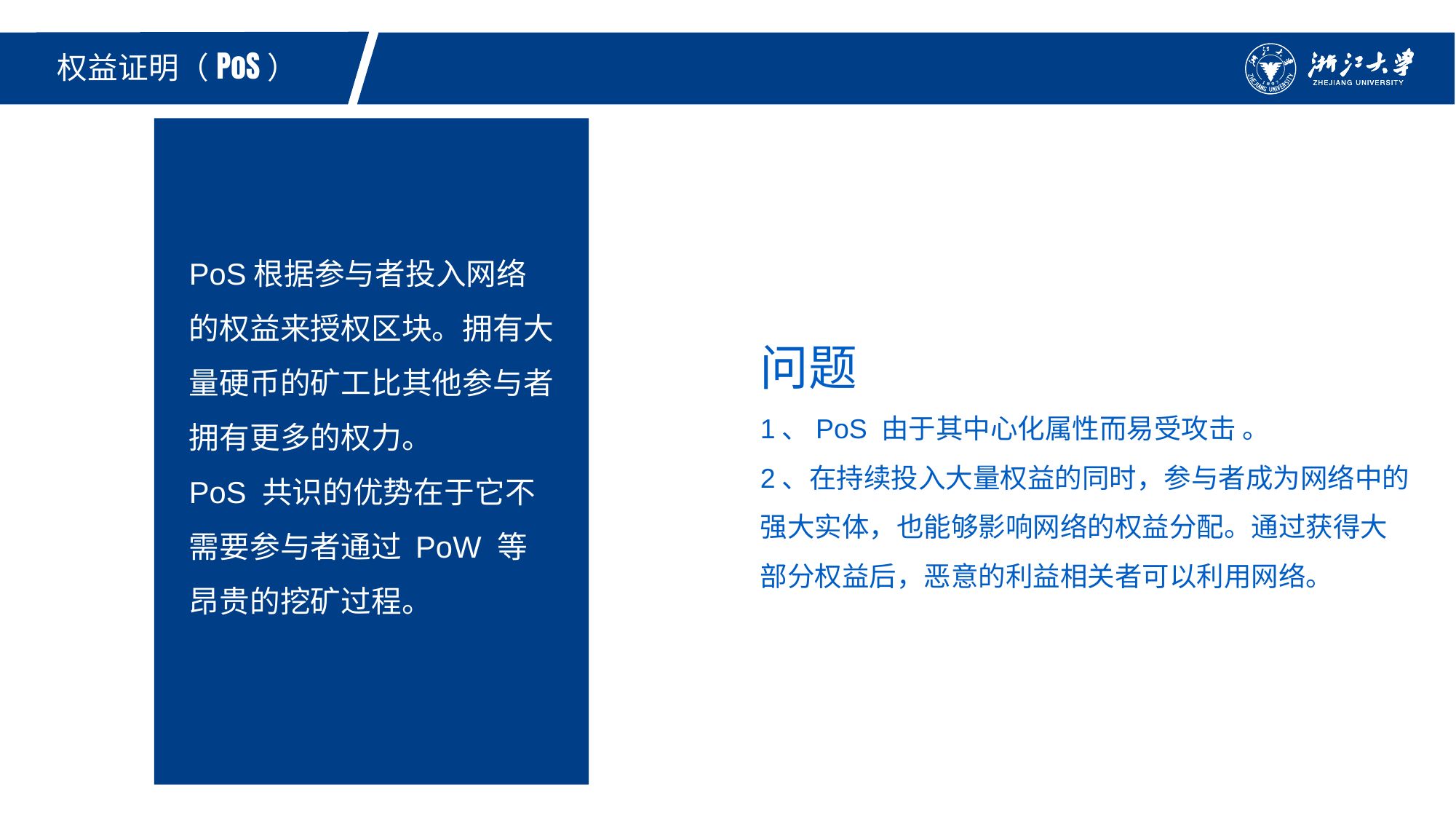

权益证明（PoS）

PoS根据参与者投入网络的权益来授权区块。拥有大量硬币的矿工比其他参与者拥有更多的权力。
PoS 共识的优势在于它不需要参与者通过 PoW 等昂贵的挖矿过程。
问题
1、PoS 由于其中心化属性而易受攻击 。
2、在持续投入大量权益的同时，参与者成为网络中的强大实体，也能够影响网络的权益分配。通过获得大部分权益后，恶意的利益相关者可以利用网络。